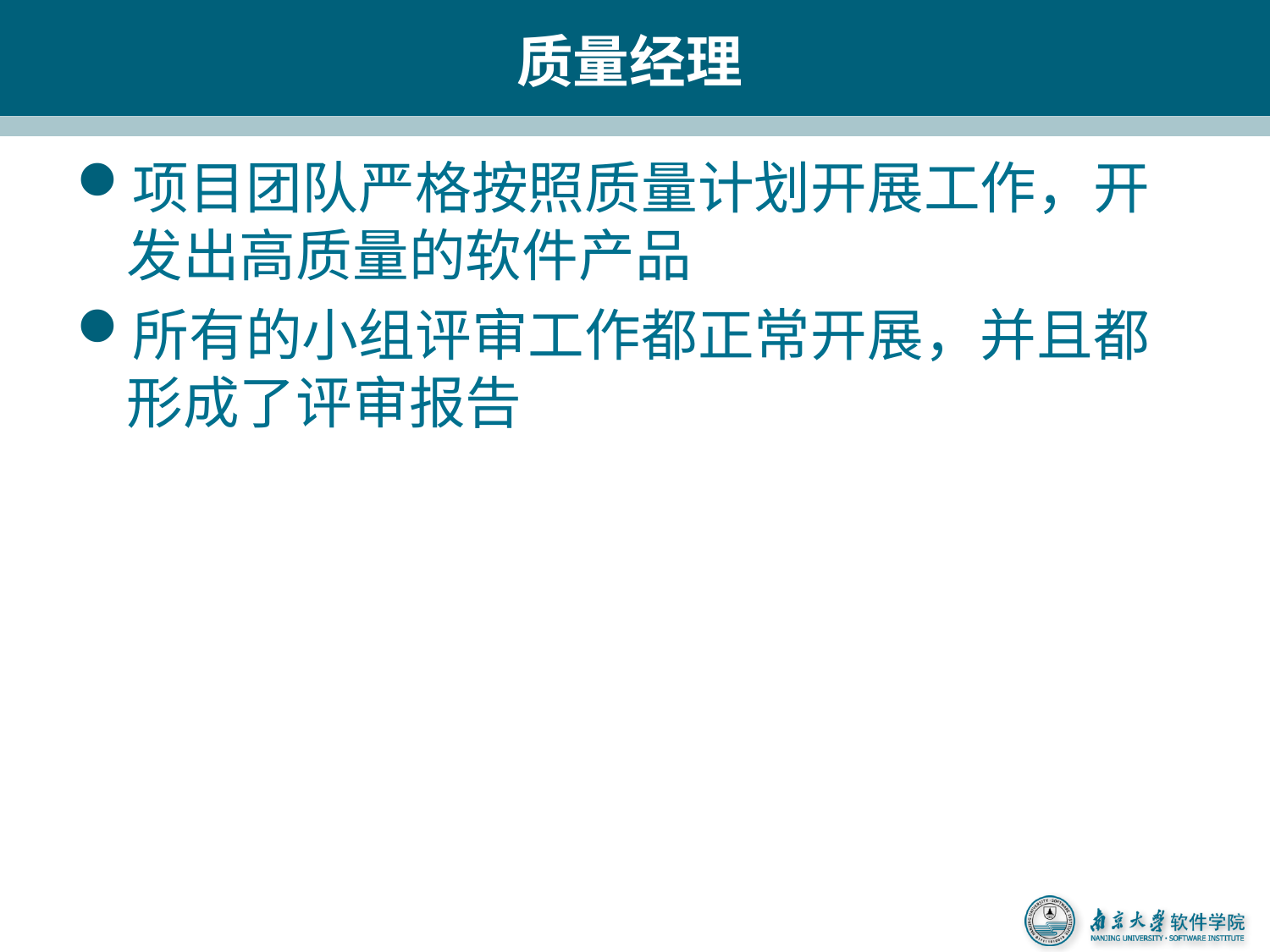

# 质量经理
项目团队严格按照质量计划开展工作，开发出高质量的软件产品
所有的小组评审工作都正常开展，并且都形成了评审报告